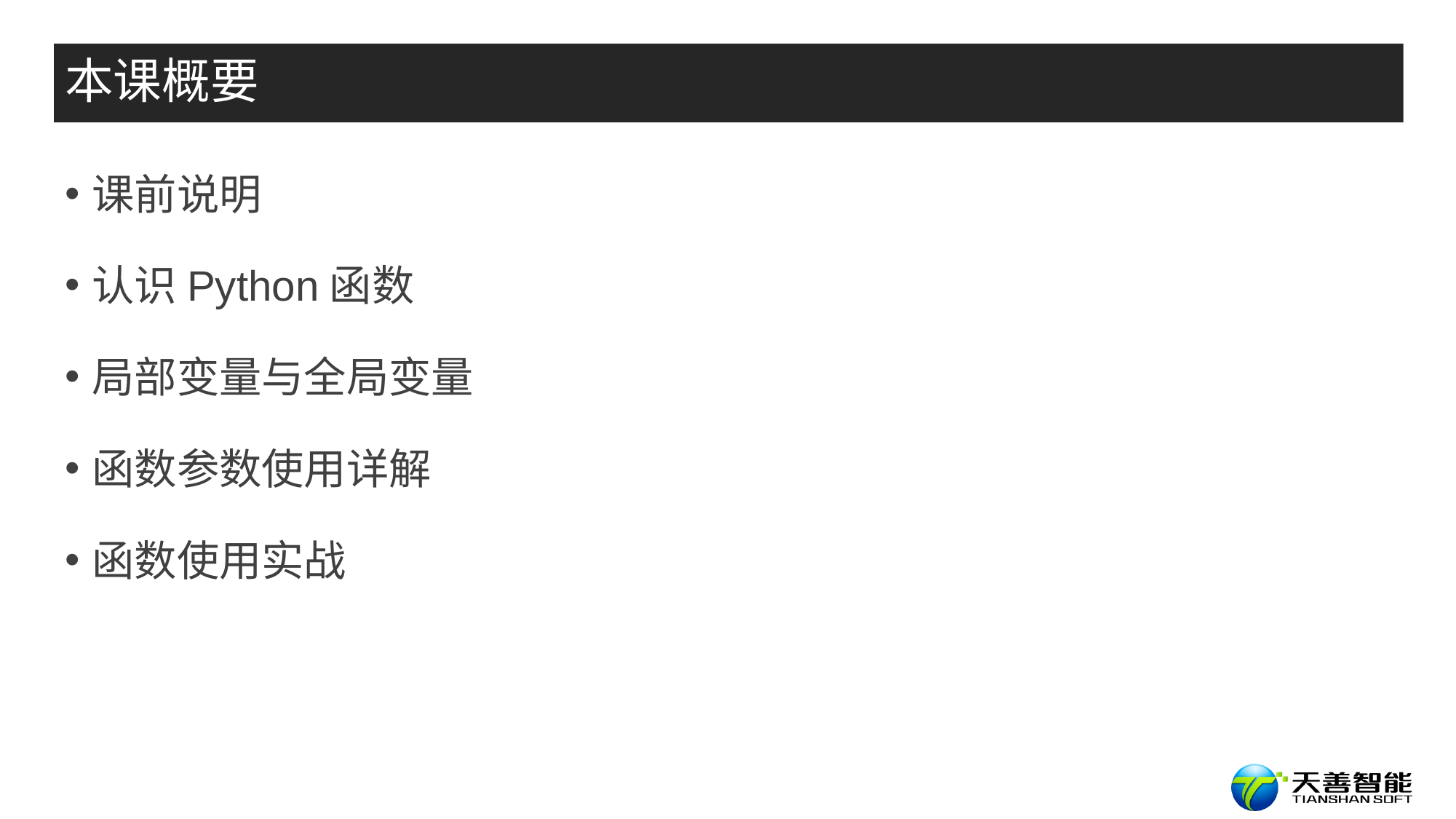

# 本课概要
课前说明
认识Python函数
局部变量与全局变量
函数参数使用详解
函数使用实战